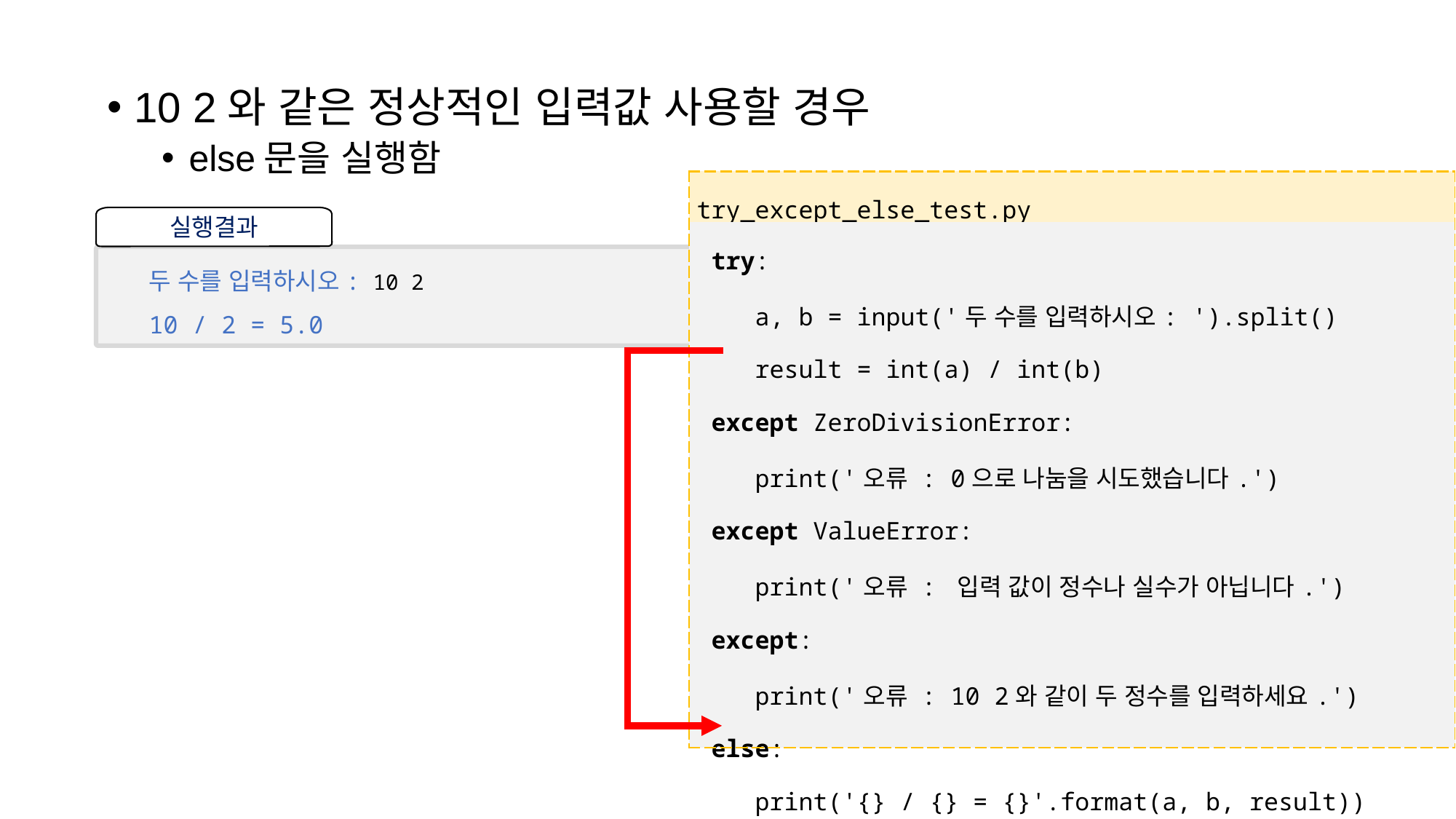

10 2와 같은 정상적인 입력값 사용할 경우
else문을 실행함

| try\_except\_else\_test.py |
| --- |
| try: a, b = input('두 수를 입력하시오: ').split() result = int(a) / int(b) except ZeroDivisionError: print('오류 : 0으로 나눔을 시도했습니다.') except ValueError: print('오류 : 입력 값이 정수나 실수가 아닙니다.') except: print('오류 : 10 2와 같이 두 정수를 입력하세요.') else: print('{} / {} = {}'.format(a, b, result)) |
실행결과

두 수를 입력하시오: 10 2
10 / 2 = 5.0